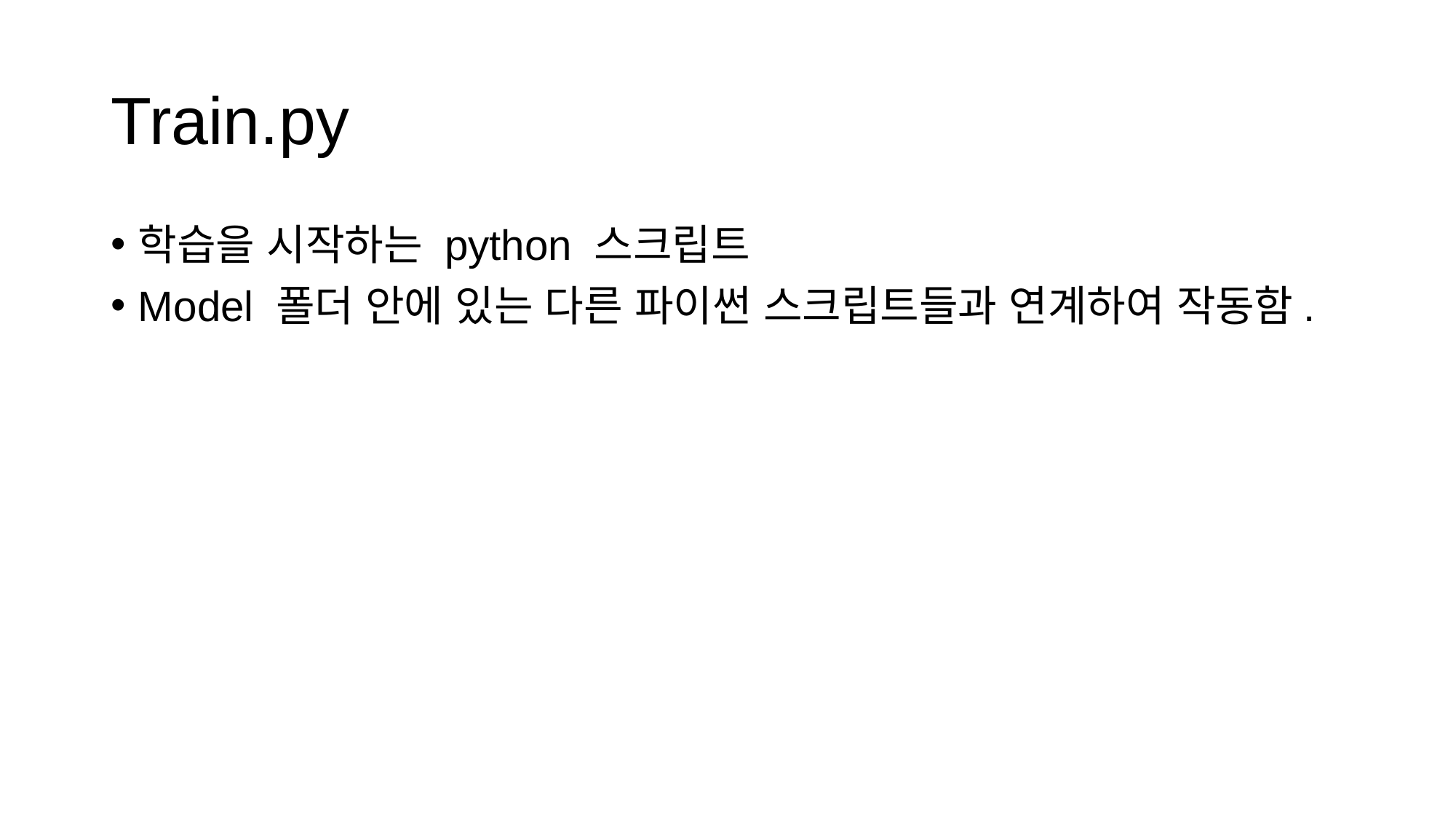

# Train.py
학습을 시작하는 python 스크립트
Model 폴더 안에 있는 다른 파이썬 스크립트들과 연계하여 작동함.